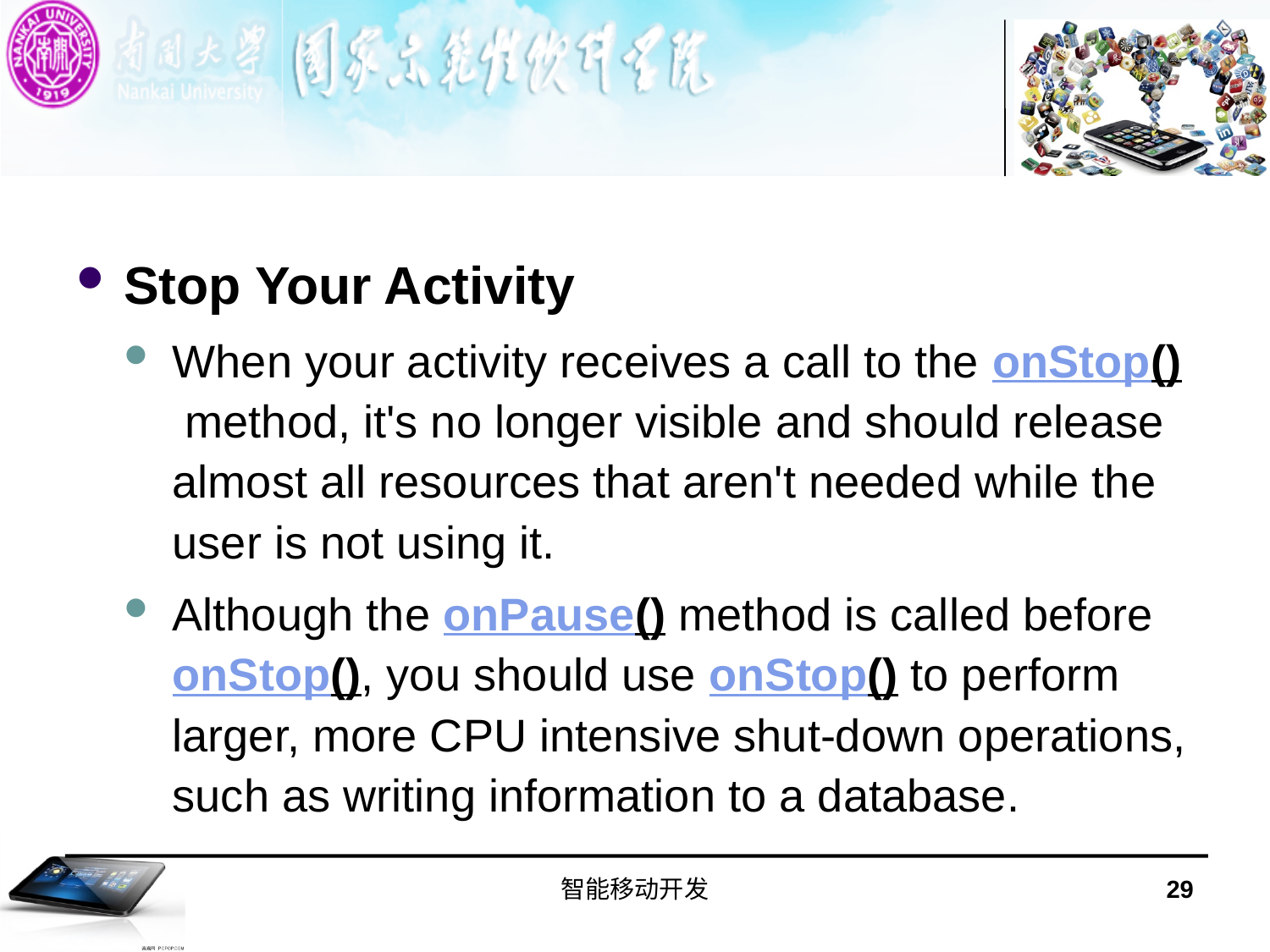

#
Stop Your Activity
When your activity receives a call to the onStop() method, it's no longer visible and should release almost all resources that aren't needed while the user is not using it.
Although the onPause() method is called before onStop(), you should use onStop() to perform larger, more CPU intensive shut-down operations, such as writing information to a database.
智能移动开发
29